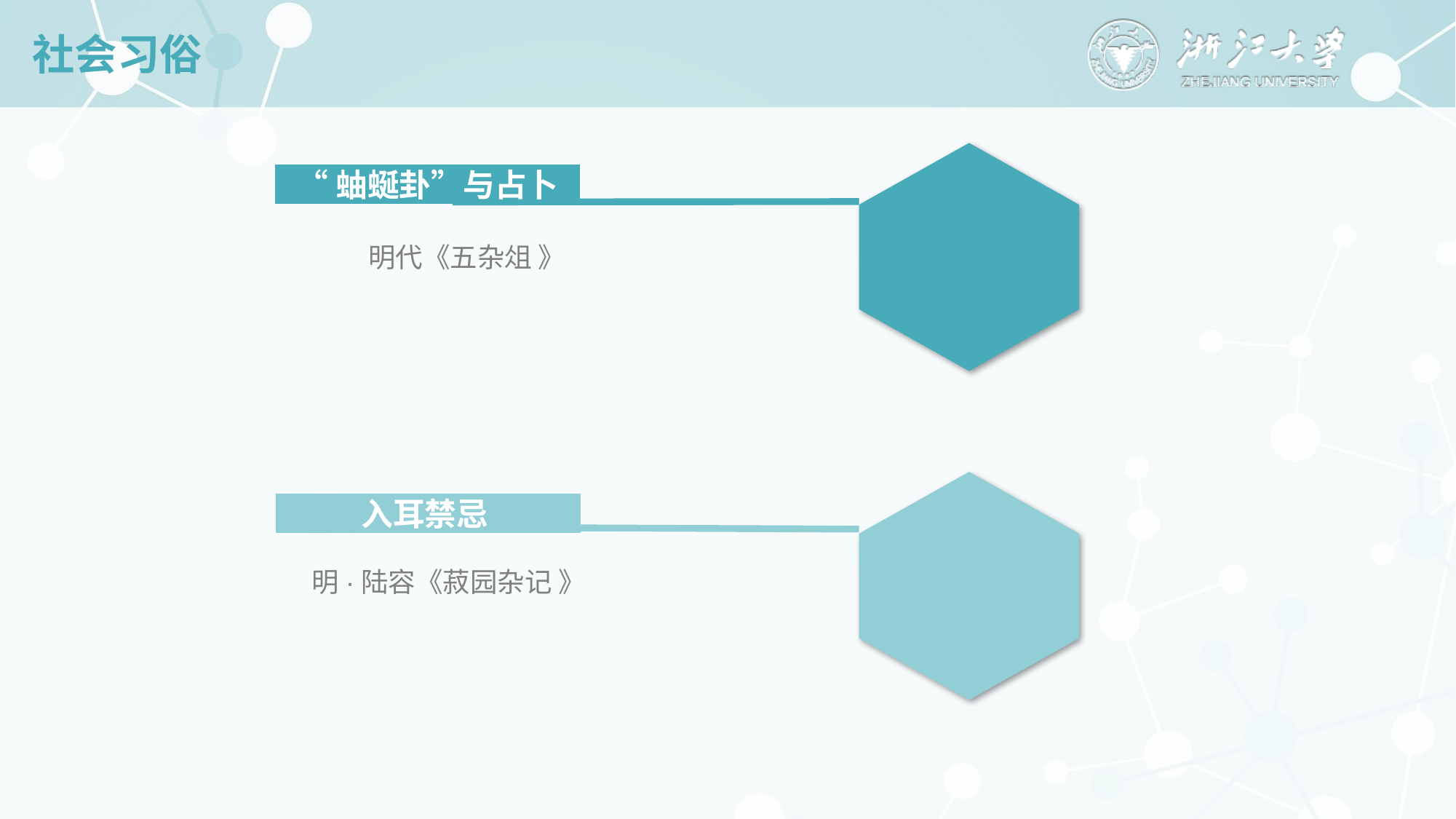

# 社会习俗

“蚰蜒卦”与占卜
明代《五杂俎 》

入耳禁忌
明·陆容《菽园杂记 》